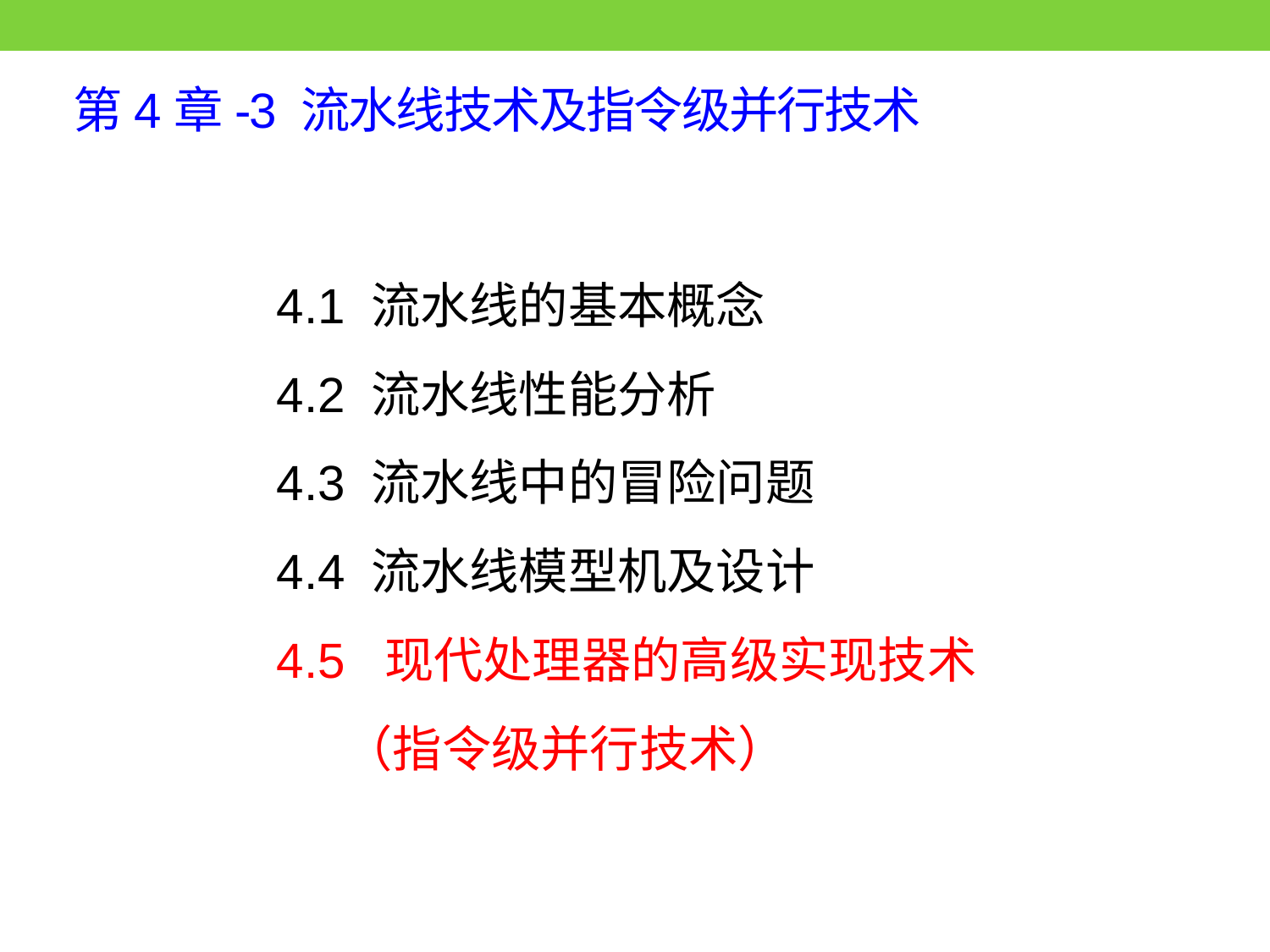

# 第4章-3 流水线技术及指令级并行技术
4.1 流水线的基本概念
4.2 流水线性能分析
4.3 流水线中的冒险问题
4.4 流水线模型机及设计
4.5  现代处理器的高级实现技术
     （指令级并行技术）